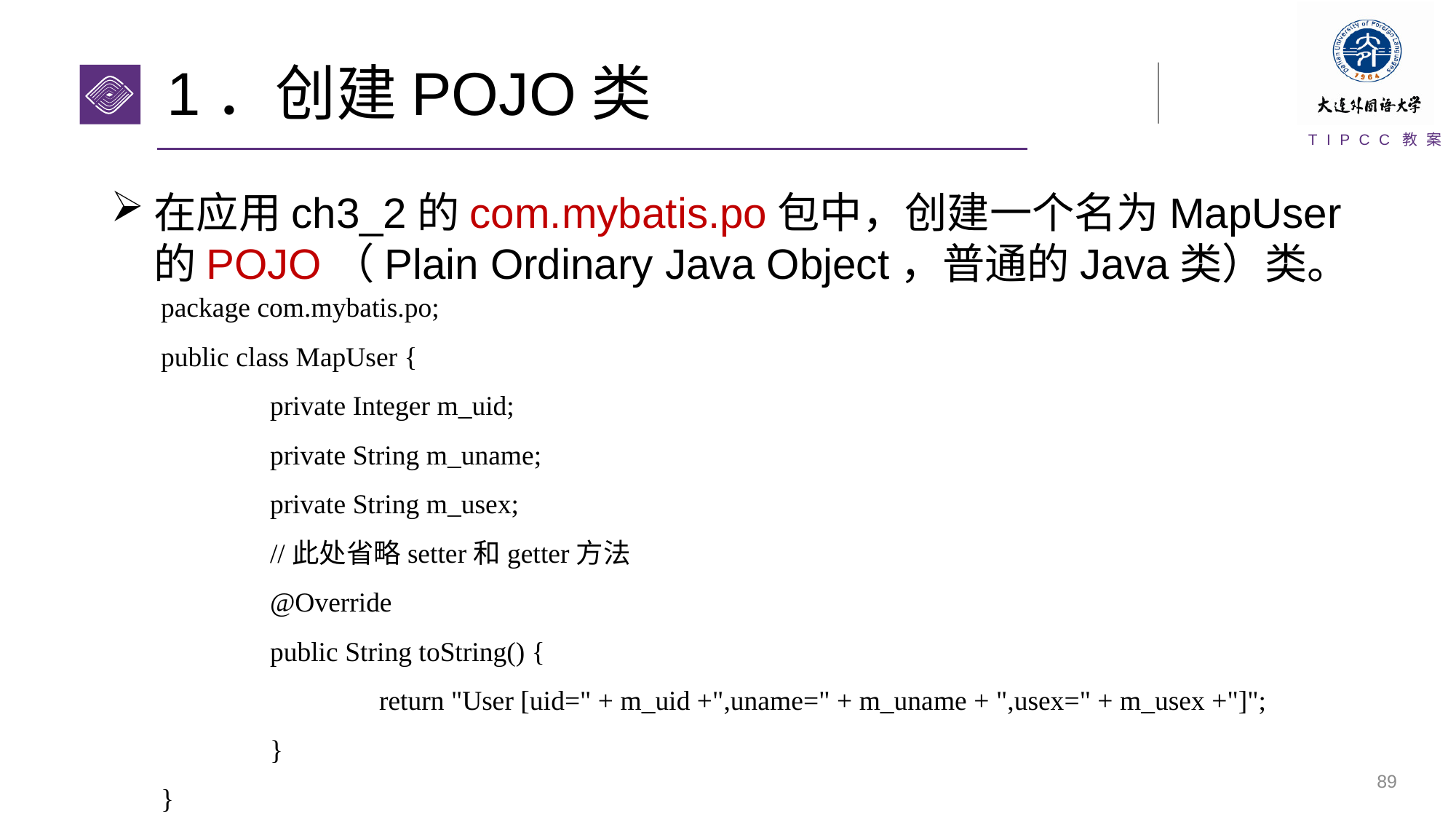

# 1．创建POJO类
在应用ch3_2的com.mybatis.po包中，创建一个名为MapUser的POJO（Plain Ordinary Java Object，普通的Java类）类。
package com.mybatis.po;
public class MapUser {
	private Integer m_uid;
	private String m_uname;
	private String m_usex;
	//此处省略setter和getter方法
	@Override
	public String toString() {
		return "User [uid=" + m_uid +",uname=" + m_uname + ",usex=" + m_usex +"]";
	}
}
89